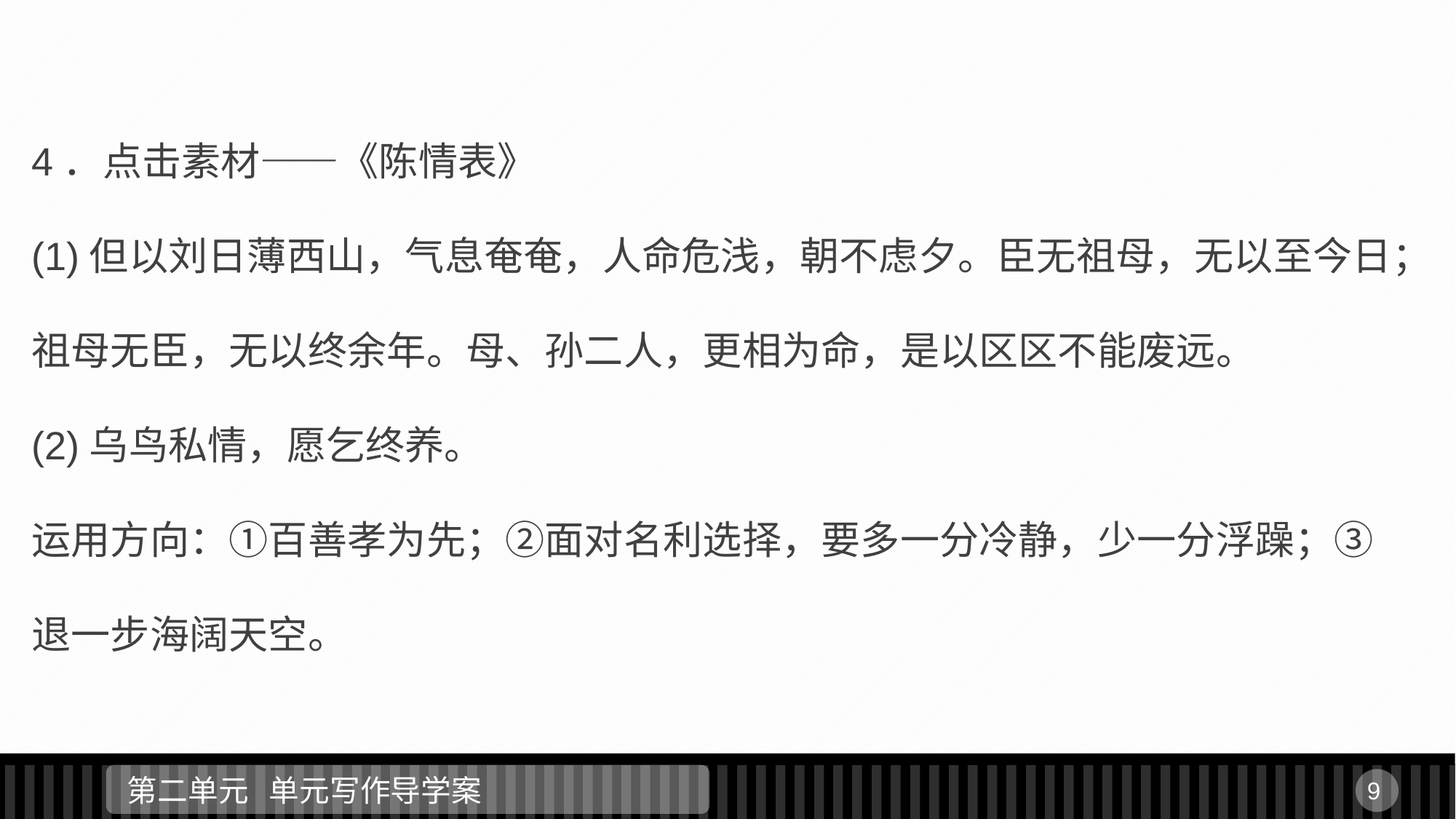

4．点击素材——《陈情表》
(1)但以刘日薄西山，气息奄奄，人命危浅，朝不虑夕。臣无祖母，无以至今日；祖母无臣，无以终余年。母、孙二人，更相为命，是以区区不能废远。
(2)乌鸟私情，愿乞终养。
运用方向：①百善孝为先；②面对名利选择，要多一分冷静，少一分浮躁；③退一步海阔天空。